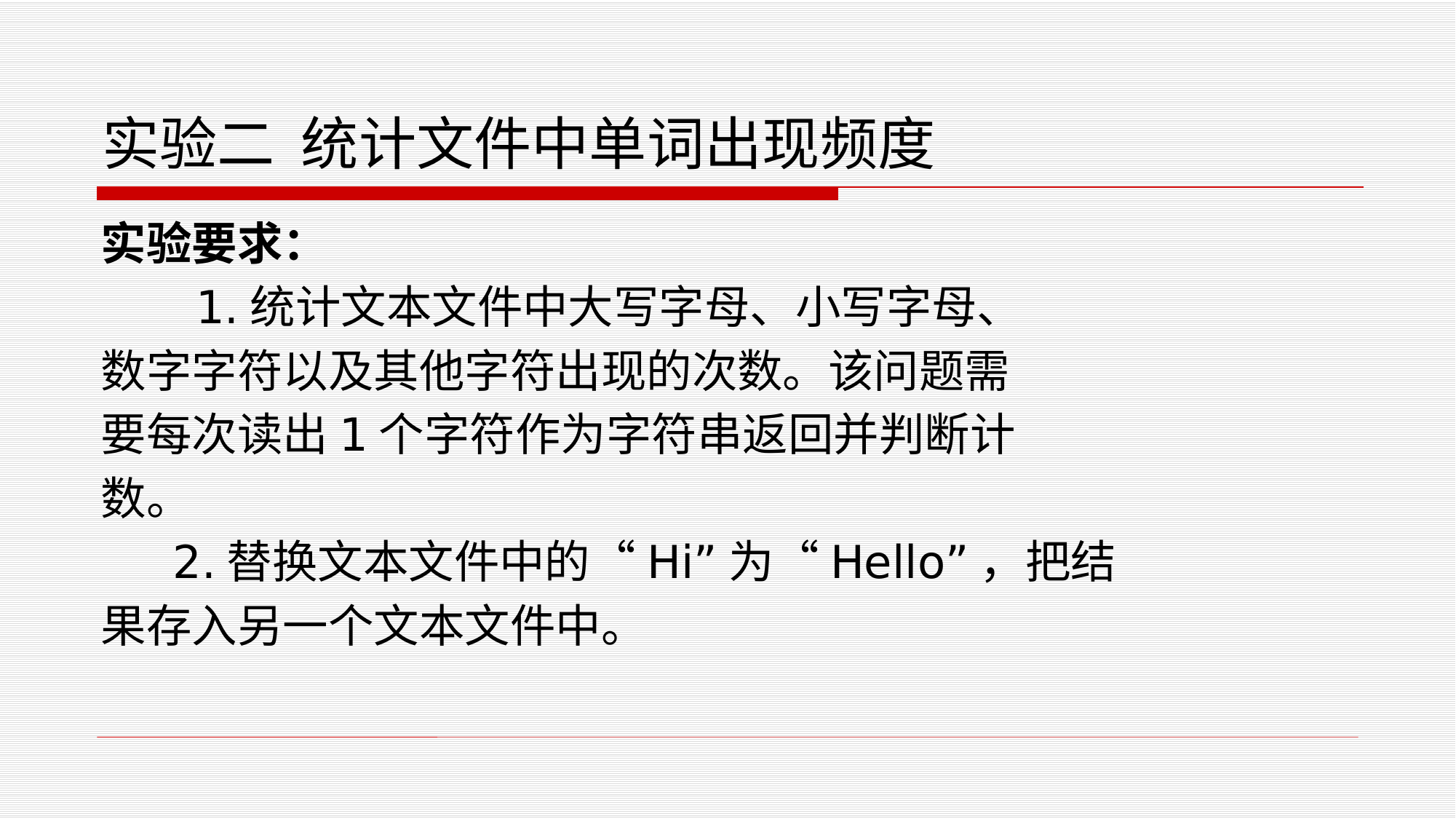

# 实验二  统计文件中单词出现频度
实验要求：
      1.统计文本文件中大写字母、小写字母、
数字字符以及其他字符出现的次数。该问题需
要每次读出1个字符作为字符串返回并判断计
数。
     2.替换文本文件中的“Hi”为“Hello”，把结
果存入另一个文本文件中。